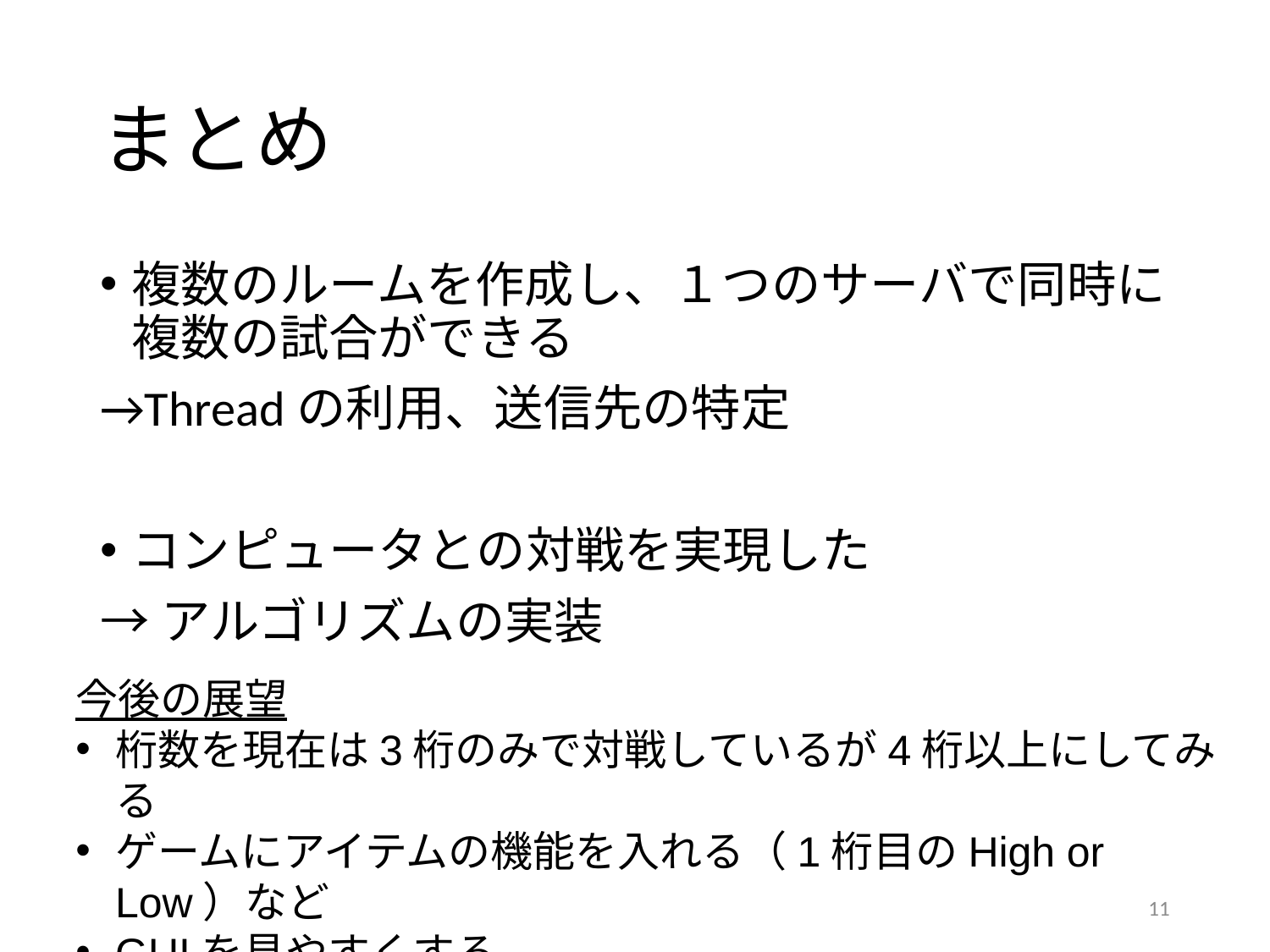

# まとめ
複数のルームを作成し、１つのサーバで同時に複数の試合ができる
→Threadの利用、送信先の特定

コンピュータとの対戦を実現した
→アルゴリズムの実装

今後の展望
桁数を現在は3桁のみで対戦しているが4桁以上にしてみる
ゲームにアイテムの機能を入れる（1桁目のHigh or Low）など
GUIを見やすくする
11